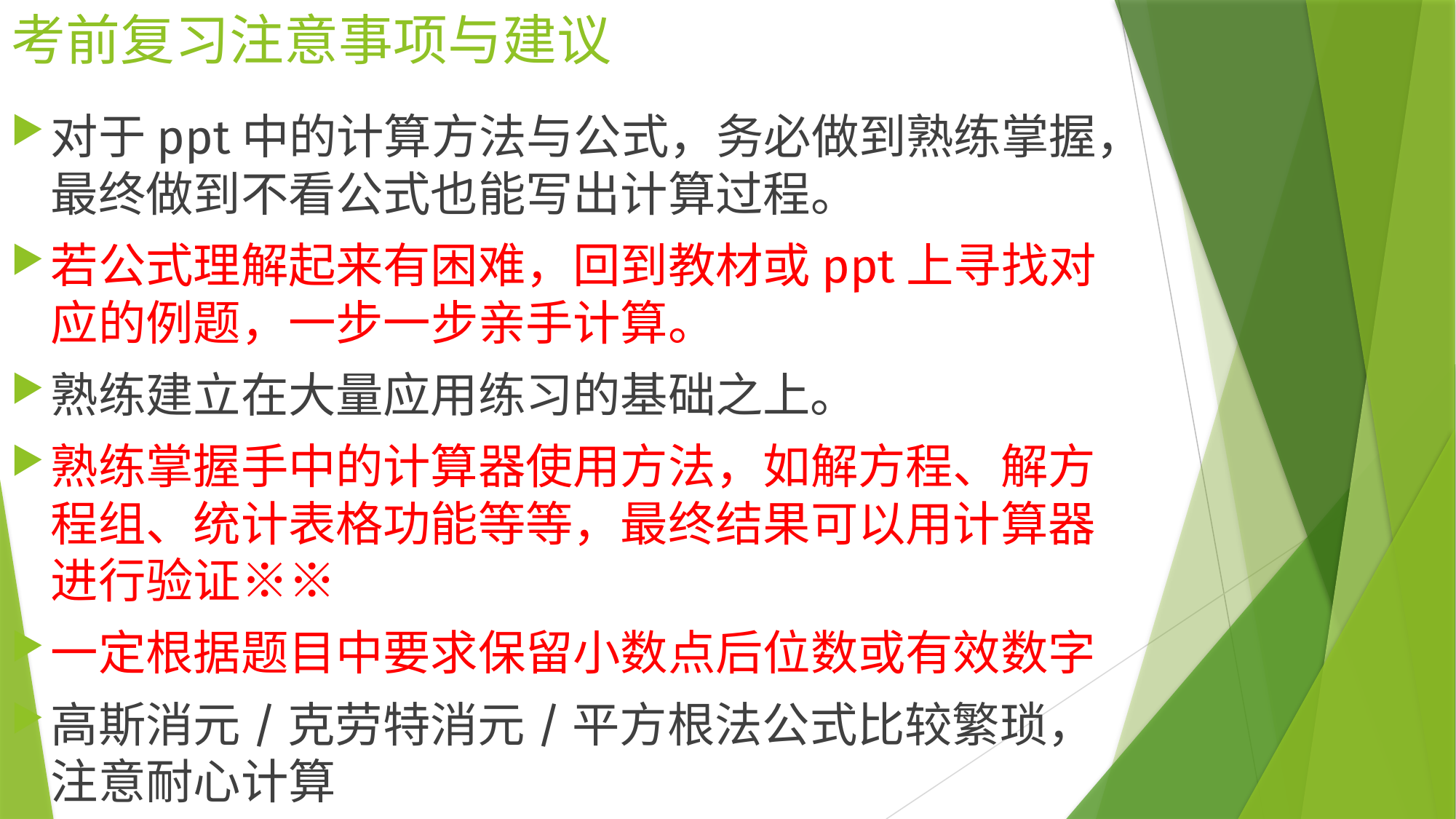

# 考前复习注意事项与建议
对于ppt中的计算方法与公式，务必做到熟练掌握，最终做到不看公式也能写出计算过程。
若公式理解起来有困难，回到教材或ppt上寻找对应的例题，一步一步亲手计算。
熟练建立在大量应用练习的基础之上。
熟练掌握手中的计算器使用方法，如解方程、解方程组、统计表格功能等等，最终结果可以用计算器进行验证※※
一定根据题目中要求保留小数点后位数或有效数字
高斯消元/克劳特消元/平方根法公式比较繁琐，注意耐心计算